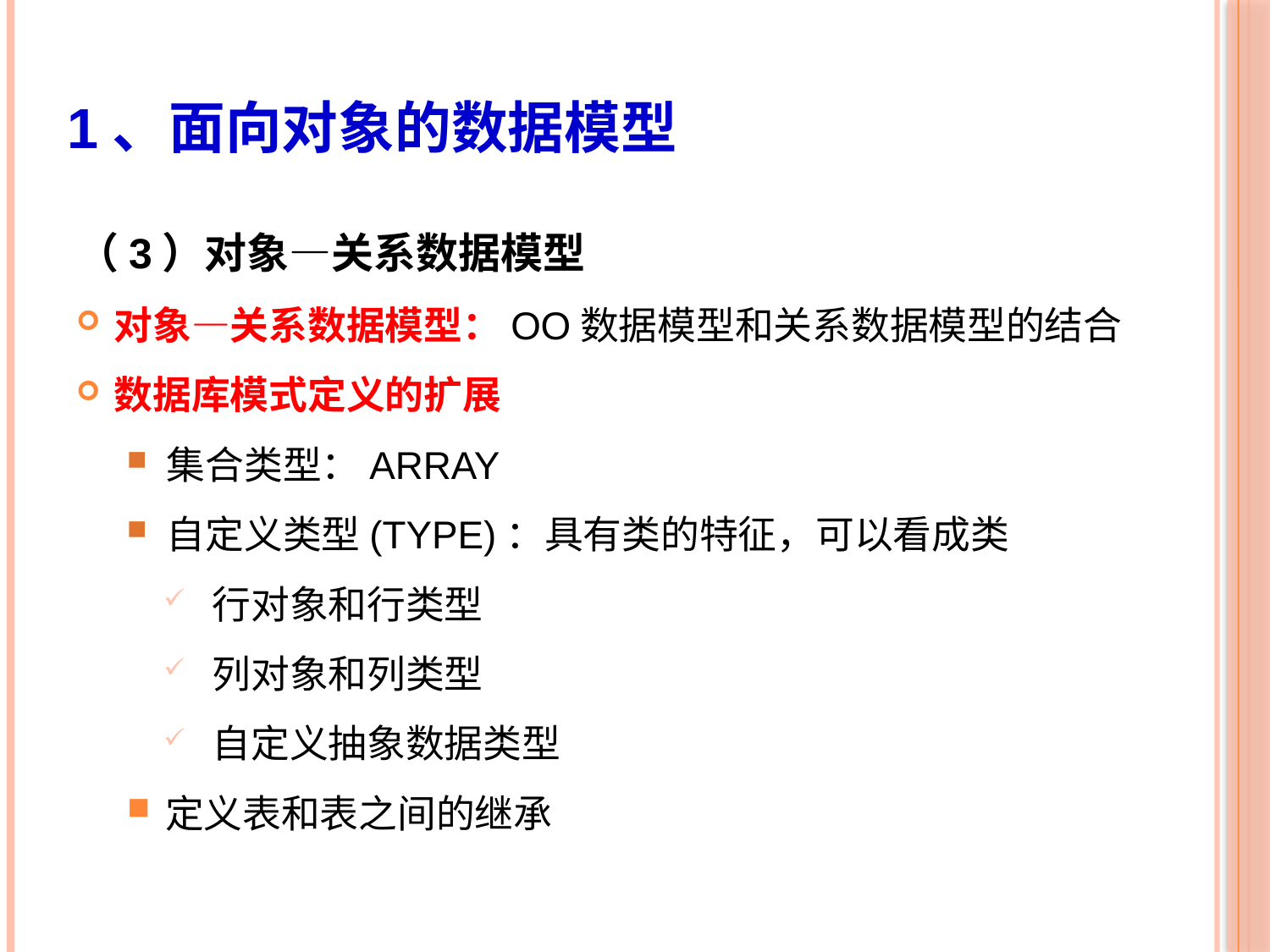

1、面向对象的数据模型
（3）对象—关系数据模型
对象—关系数据模型：OO数据模型和关系数据模型的结合
数据库模式定义的扩展
集合类型：ARRAY
自定义类型(TYPE)：具有类的特征，可以看成类
行对象和行类型
列对象和列类型
自定义抽象数据类型
定义表和表之间的继承